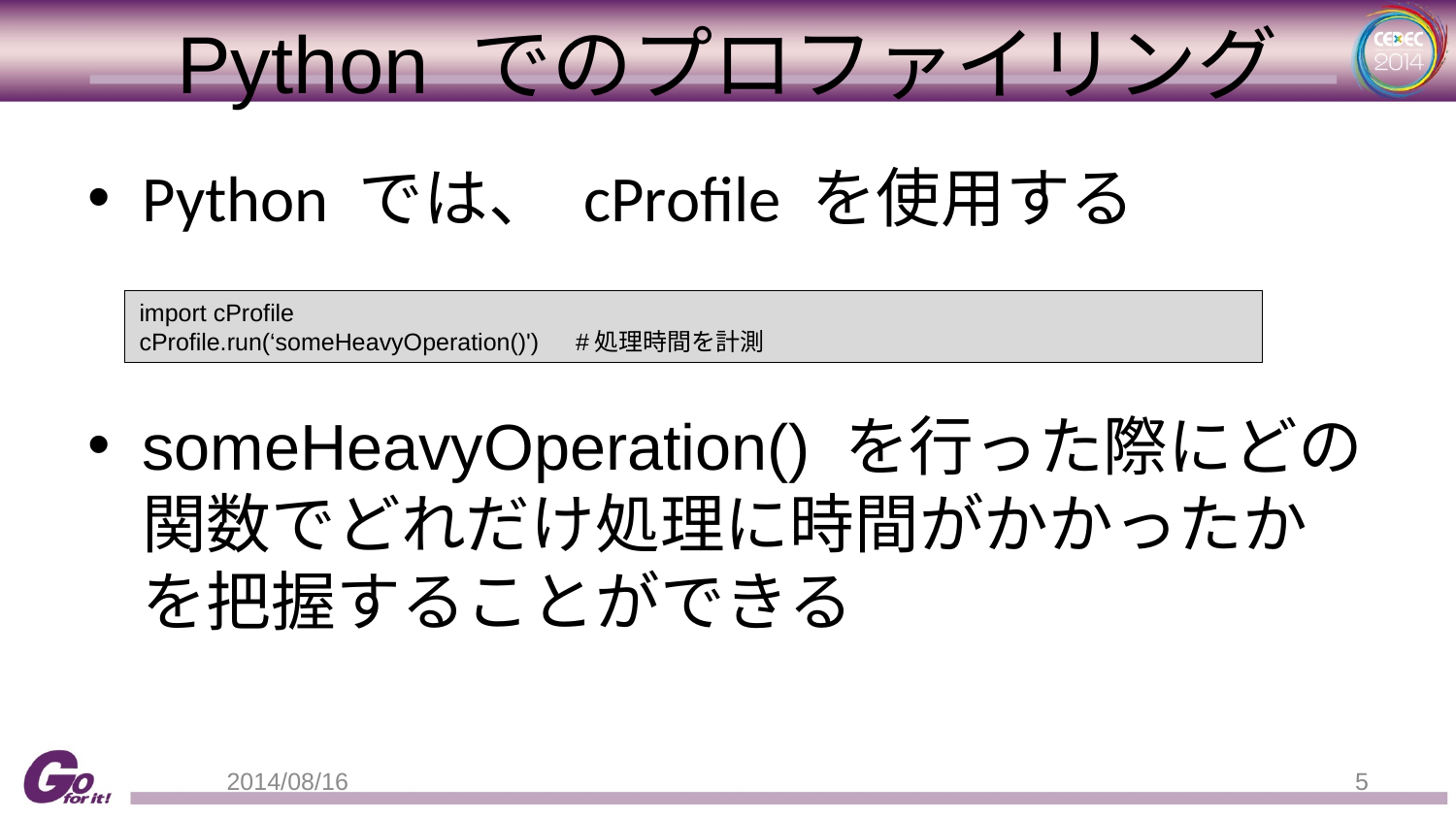

# Python でのプロファイリング
Python では、 cProfile を使用する
import cProfile
cProfile.run(‘someHeavyOperation()')　#処理時間を計測
someHeavyOperation() を行った際にどの関数でどれだけ処理に時間がかかったかを把握することができる
2014/08/16
5